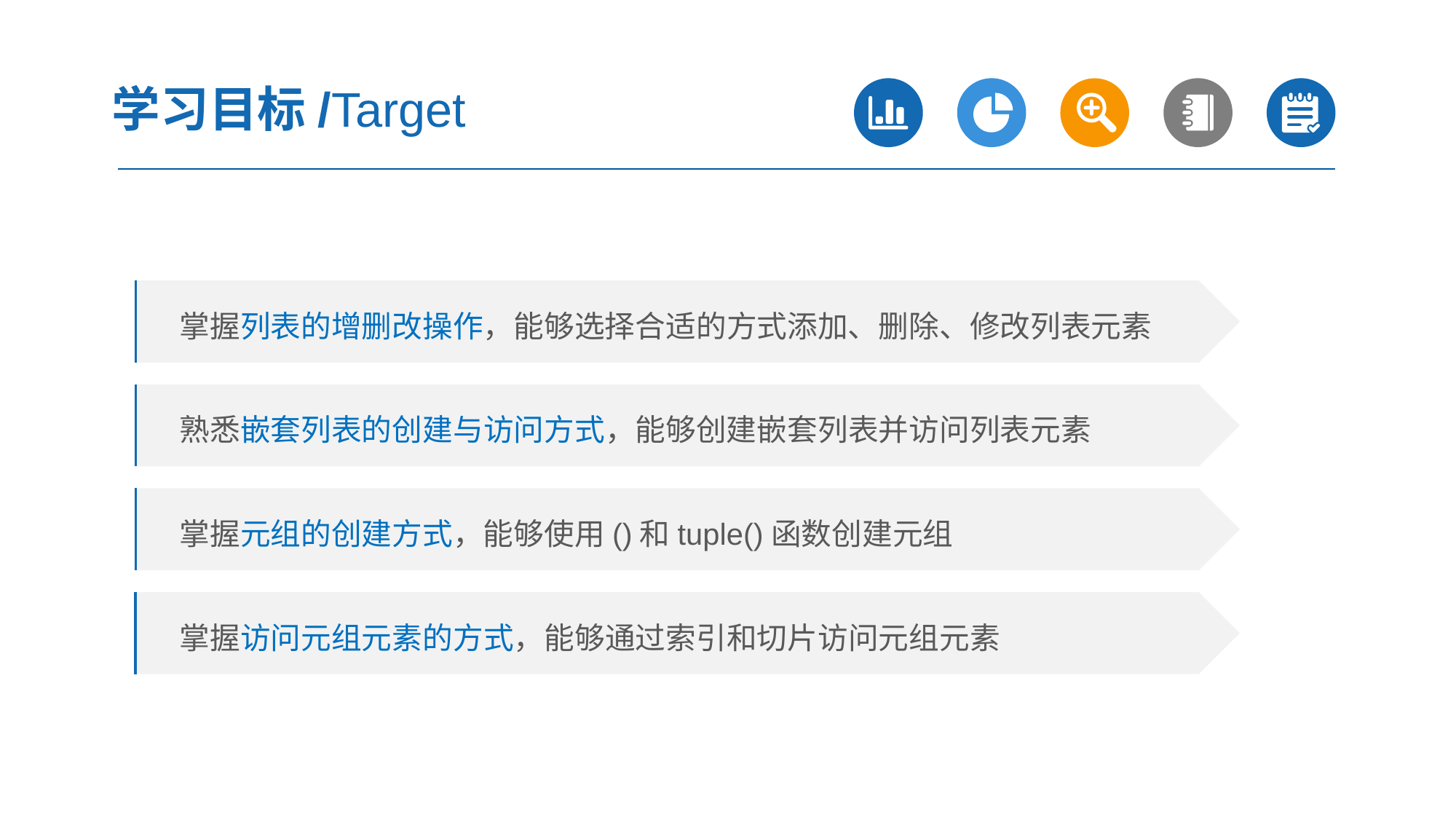

学习目标/Target
    掌握列表的增删改操作，能够选择合适的方式添加、删除、修改列表元素

    熟悉嵌套列表的创建与访问方式，能够创建嵌套列表并访问列表元素

    掌握元组的创建方式，能够使用()和tuple()函数创建元组

    掌握访问元组元素的方式，能够通过索引和切片访问元组元素